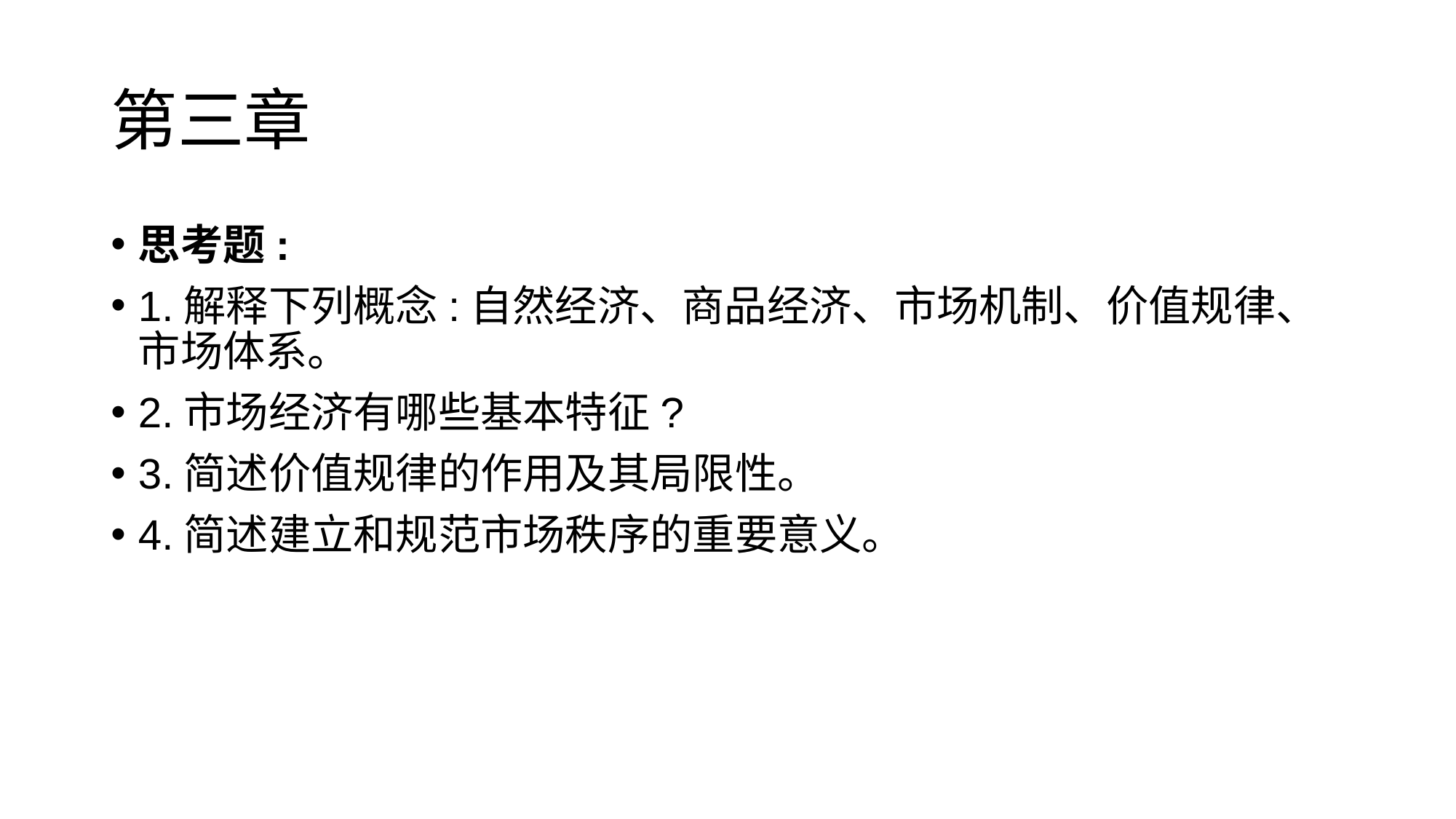

# 第三章
思考题:
1.解释下列概念:自然经济、商品经济、市场机制、价值规律、市场体系。
2.市场经济有哪些基本特征?
3.简述价值规律的作用及其局限性。
4.简述建立和规范市场秩序的重要意义。